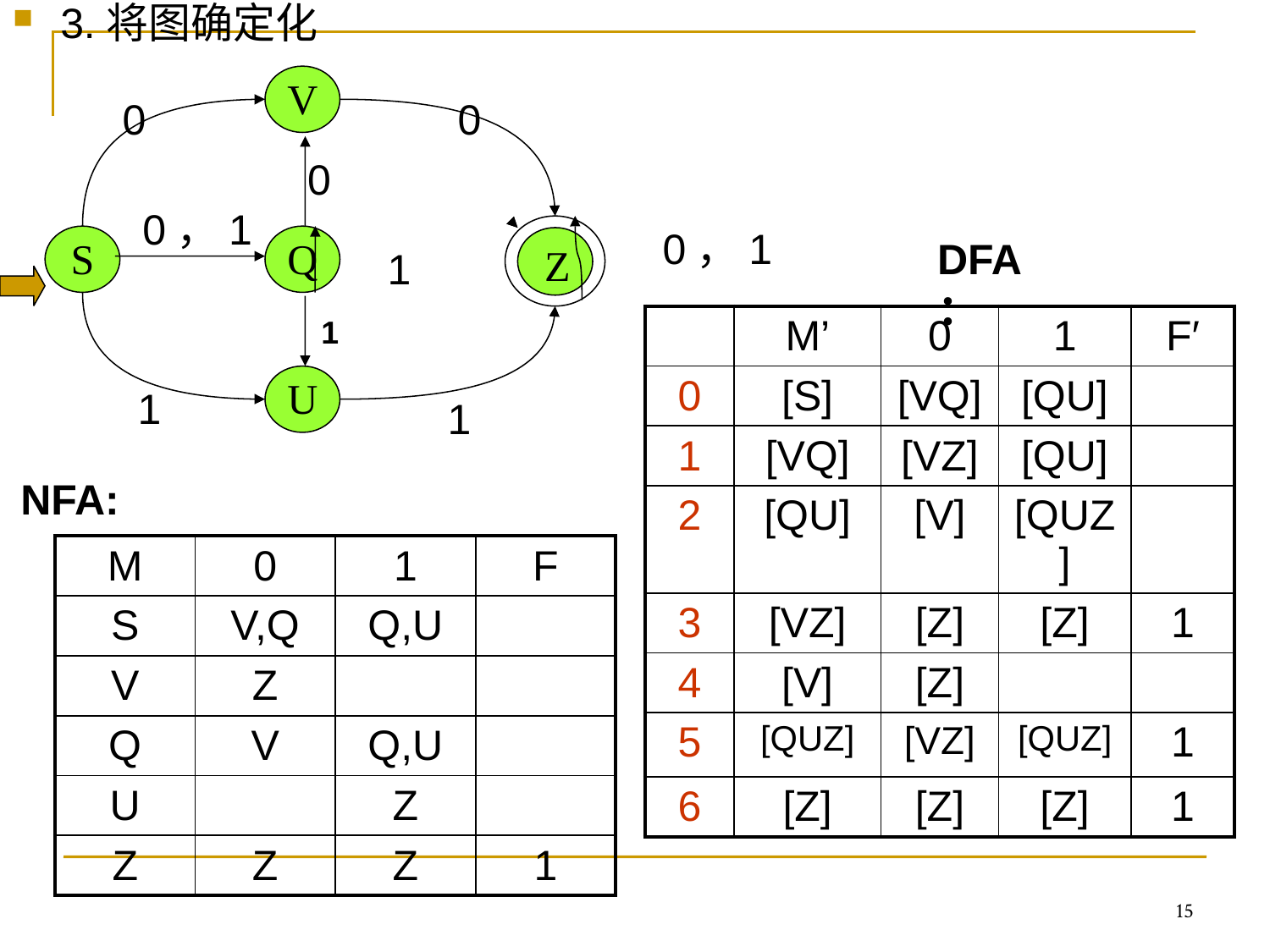

3.将图确定化

V

0
0

0
0，1

Z

0，1

S

Q

1

U

1
1
DFA：

1
|  | M’ | 0 | 1 | F′ |
| --- | --- | --- | --- | --- |
| 0 | [S] | [VQ] | [QU] |  |
| 1 | [VQ] | [VZ] | [QU] |  |
| 2 | [QU] | [V] | [QUZ] |  |
| 3 | [VZ] | [Z] | [Z] | 1 |
| 4 | [V] | [Z] |  |  |
| 5 | [QUZ] | [VZ] | [QUZ] | 1 |
| 6 | [Z] | [Z] | [Z] | 1 |
NFA:
| M | 0 | 1 | F |
| --- | --- | --- | --- |
| S | V,Q | Q,U |  |
| V | Z |  |  |
| Q | V | Q,U |  |
| U |  | Z |  |
| Z | Z | Z | 1 |
15